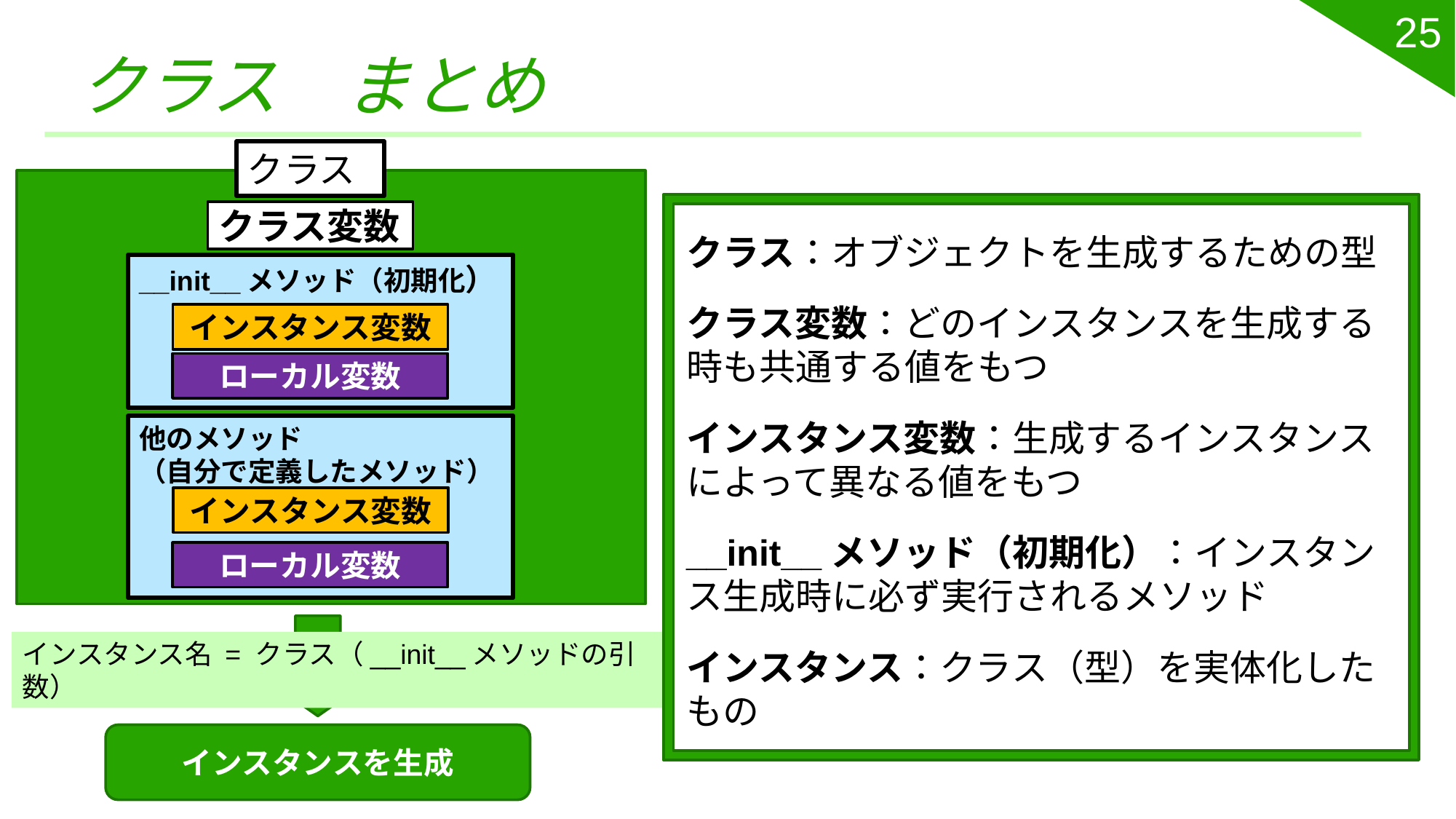

25
# クラス　まとめ
クラス

クラス変数
クラス：オブジェクトを生成するための型
クラス変数：どのインスタンスを生成する時も共通する値をもつ
インスタンス変数：生成するインスタンスによって異なる値をもつ
__init__メソッド（初期化）：インスタンス生成時に必ず実行されるメソッド
インスタンス：クラス（型）を実体化したもの
__init__メソッド（初期化）

インスタンス変数
ローカル変数
他のメソッド
（自分で定義したメソッド）

インスタンス変数
ローカル変数

インスタンス名 = クラス（__init__メソッドの引数）
インスタンスを生成